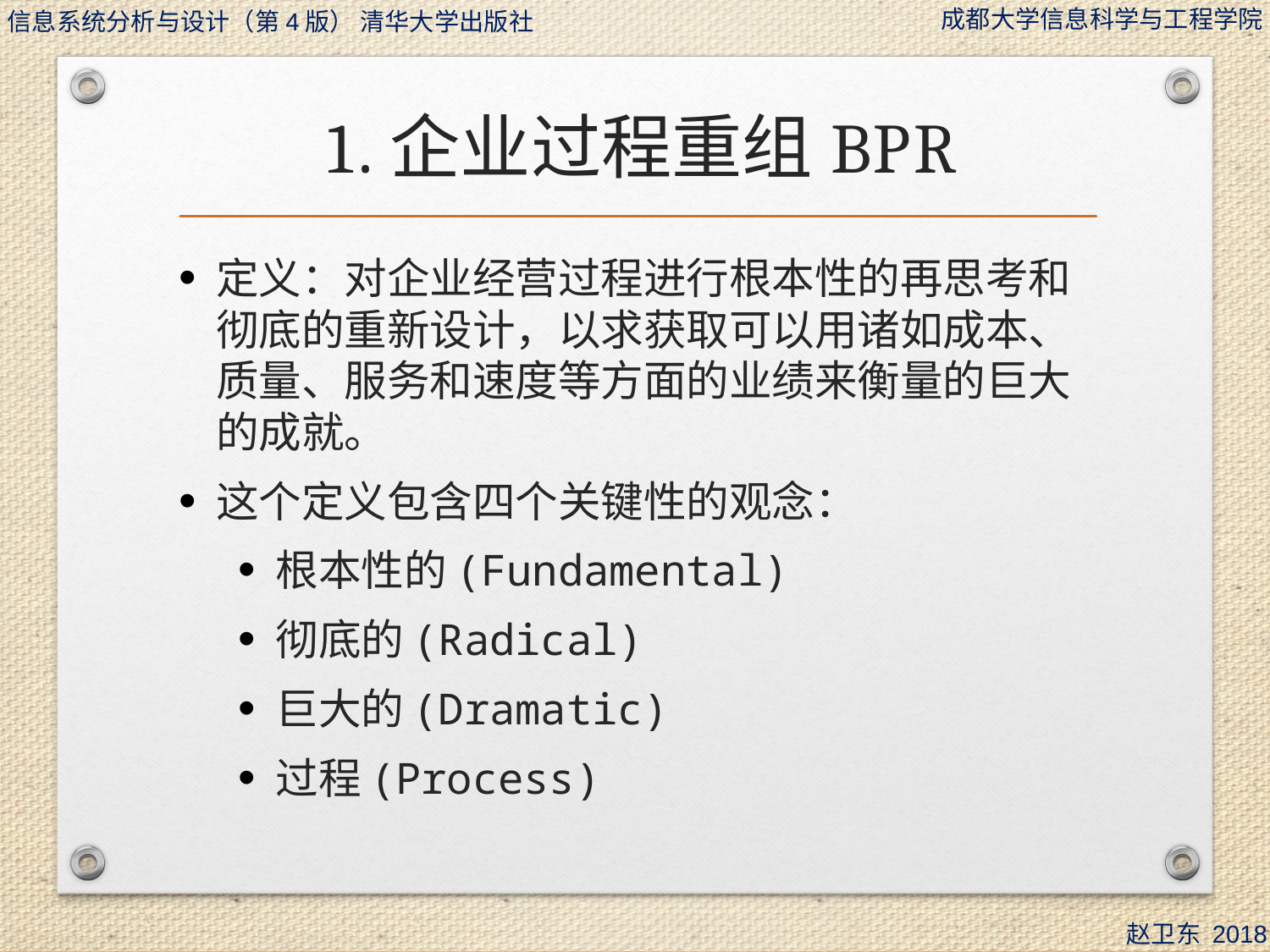

# 1.企业过程重组BPR
定义：对企业经营过程进行根本性的再思考和彻底的重新设计，以求获取可以用诸如成本、质量、服务和速度等方面的业绩来衡量的巨大的成就。
这个定义包含四个关键性的观念：
根本性的(Fundamental)
彻底的(Radical)
巨大的(Dramatic)
过程(Process)